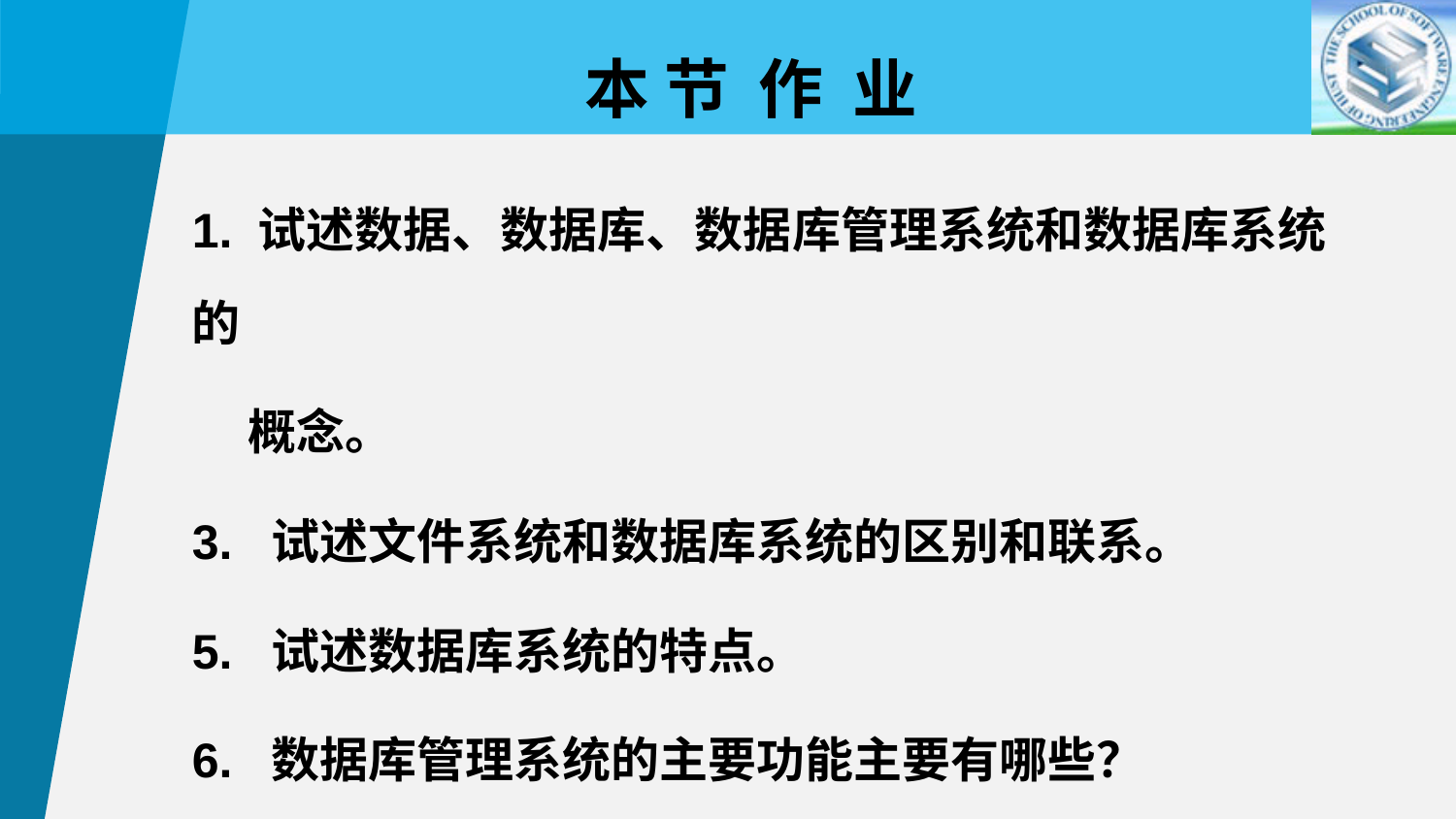

本 节  作  业
1. 试述数据、数据库、数据库管理系统和数据库系统的
    概念。
3.  试述文件系统和数据库系统的区别和联系。
5.  试述数据库系统的特点。
6.  数据库管理系统的主要功能主要有哪些？